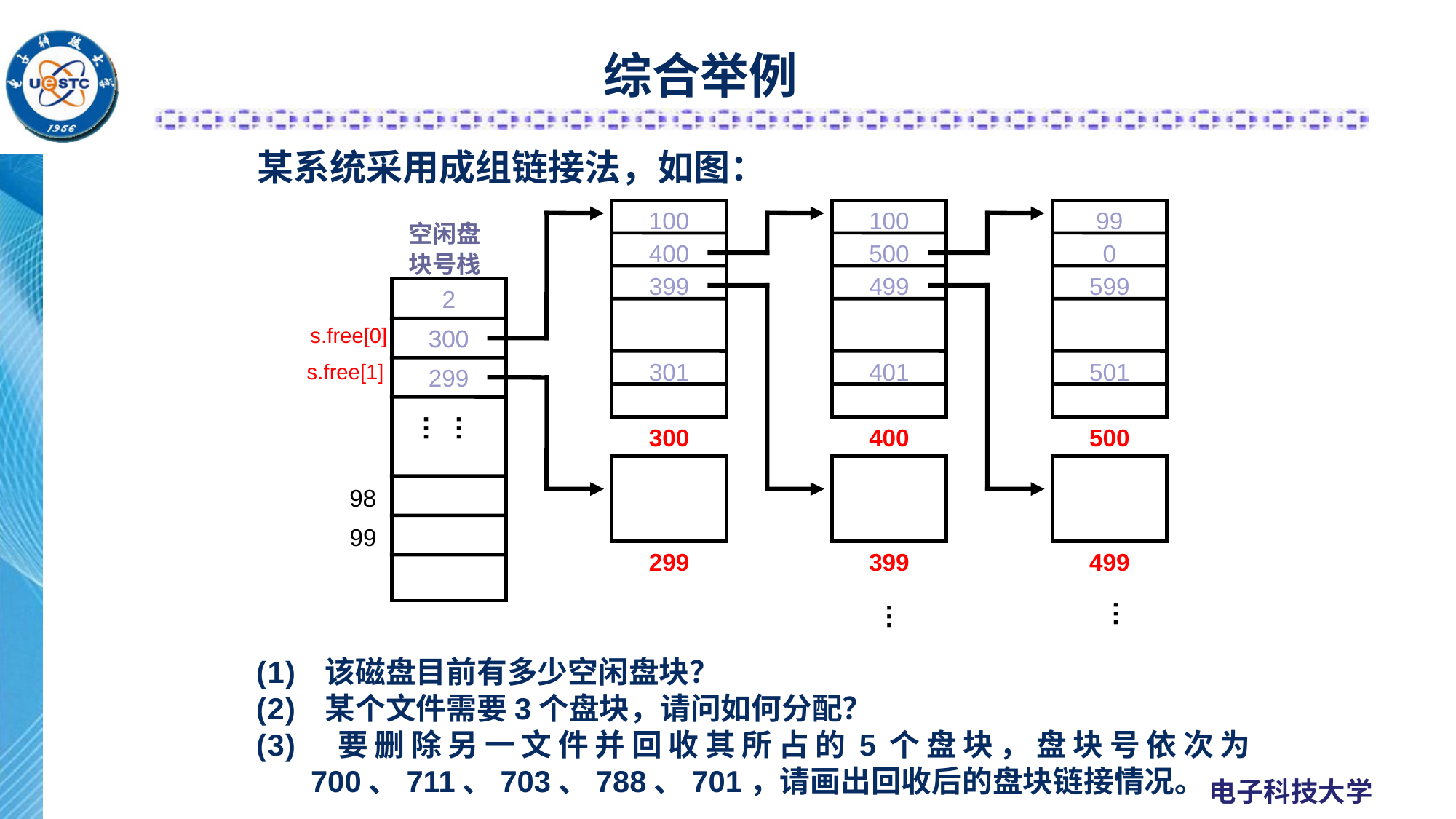

综合举例
某系统采用成组链接法，如图：

100

100

99
空闲盘
块号栈

400

500

0

399

499

599

2

300
300

301

401

501

299

……
300
400
500

98

99
299
399
499

s.free[0]
s.free[1]
…
…
 该磁盘目前有多少空闲盘块？
 某个文件需要3个盘块，请问如何分配？
 要删除另一文件并回收其所占的5个盘块，盘块号依次为700、711、703、788、701，请画出回收后的盘块链接情况。